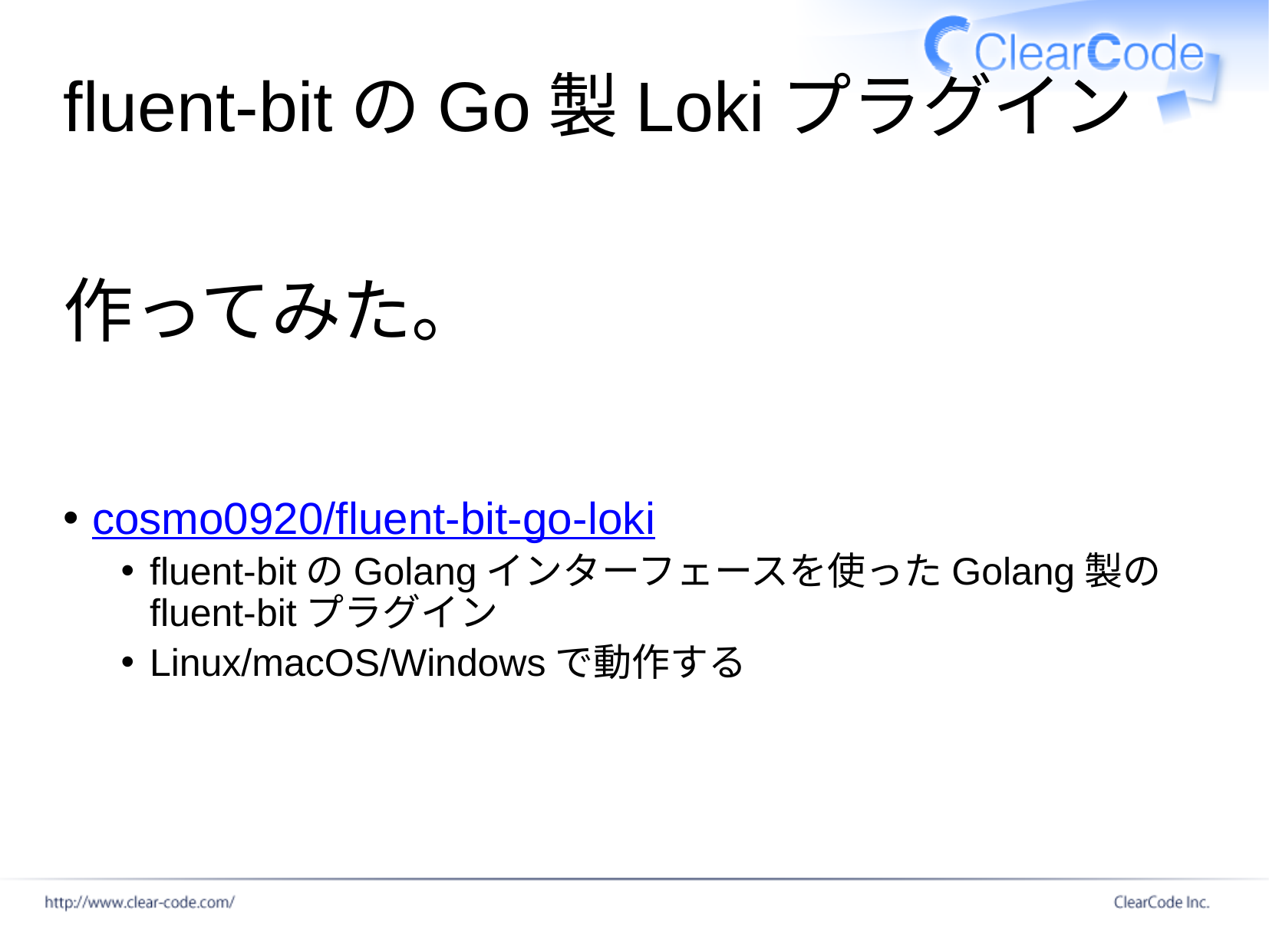

# fluent-bitのGo製Lokiプラグイン
作ってみた。

cosmo0920/fluent-bit-go-loki
fluent-bitのGolangインターフェースを使ったGolang製のfluent-bitプラグイン
Linux/macOS/Windowsで動作する